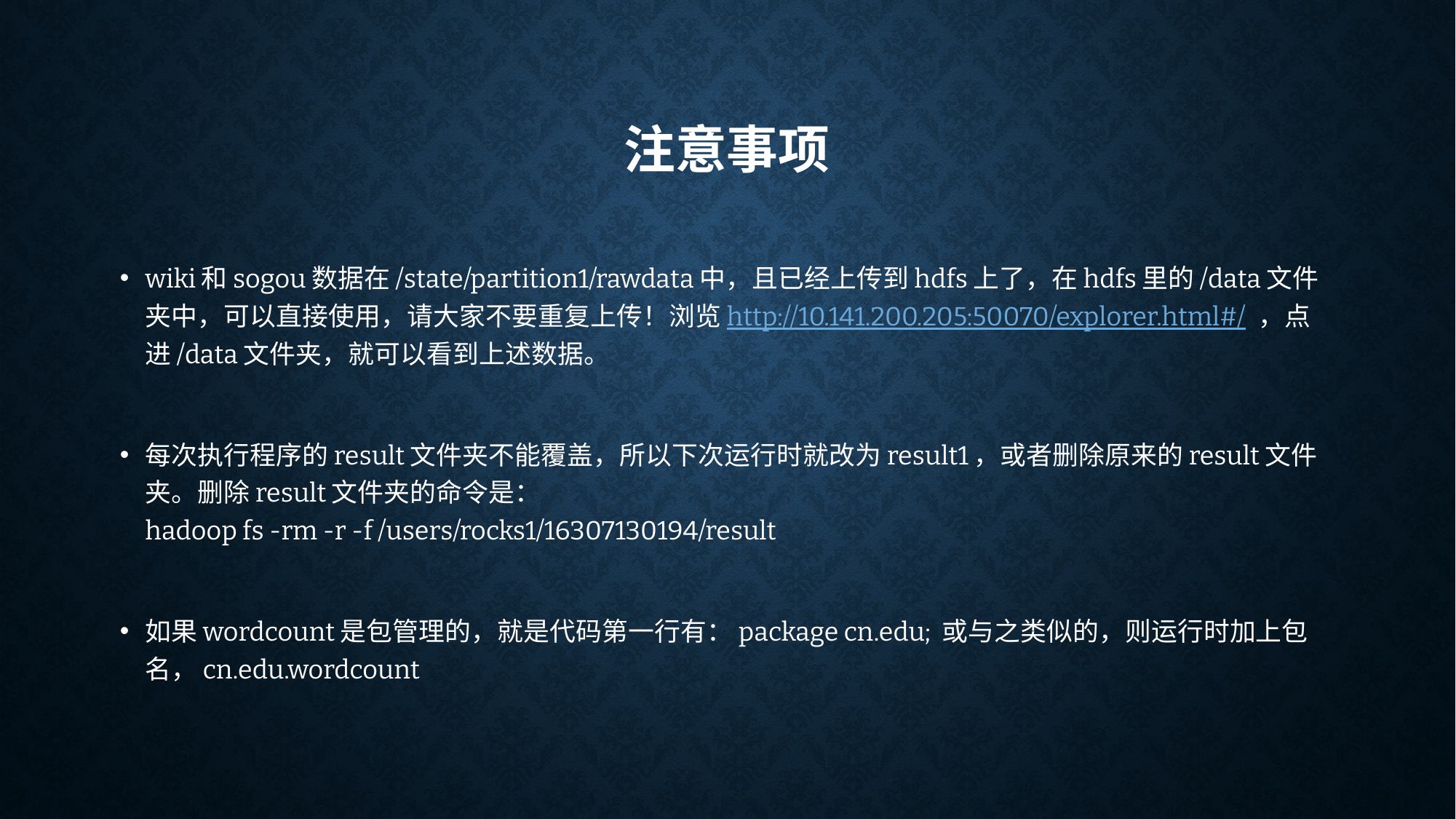

# 注意事项
wiki和sogou数据在/state/partition1/rawdata中，且已经上传到hdfs上了，在hdfs里的/data文件夹中，可以直接使用，请大家不要重复上传！浏览http://10.141.200.205:50070/explorer.html#/ ，点进/data文件夹，就可以看到上述数据。

每次执行程序的result文件夹不能覆盖，所以下次运行时就改为result1，或者删除原来的result文件夹。删除result文件夹的命令是：
hadoop fs -rm -r -f /users/rocks1/16307130194/result

如果wordcount是包管理的，就是代码第一行有：package cn.edu; 或与之类似的，则运行时加上包名，cn.edu.wordcount